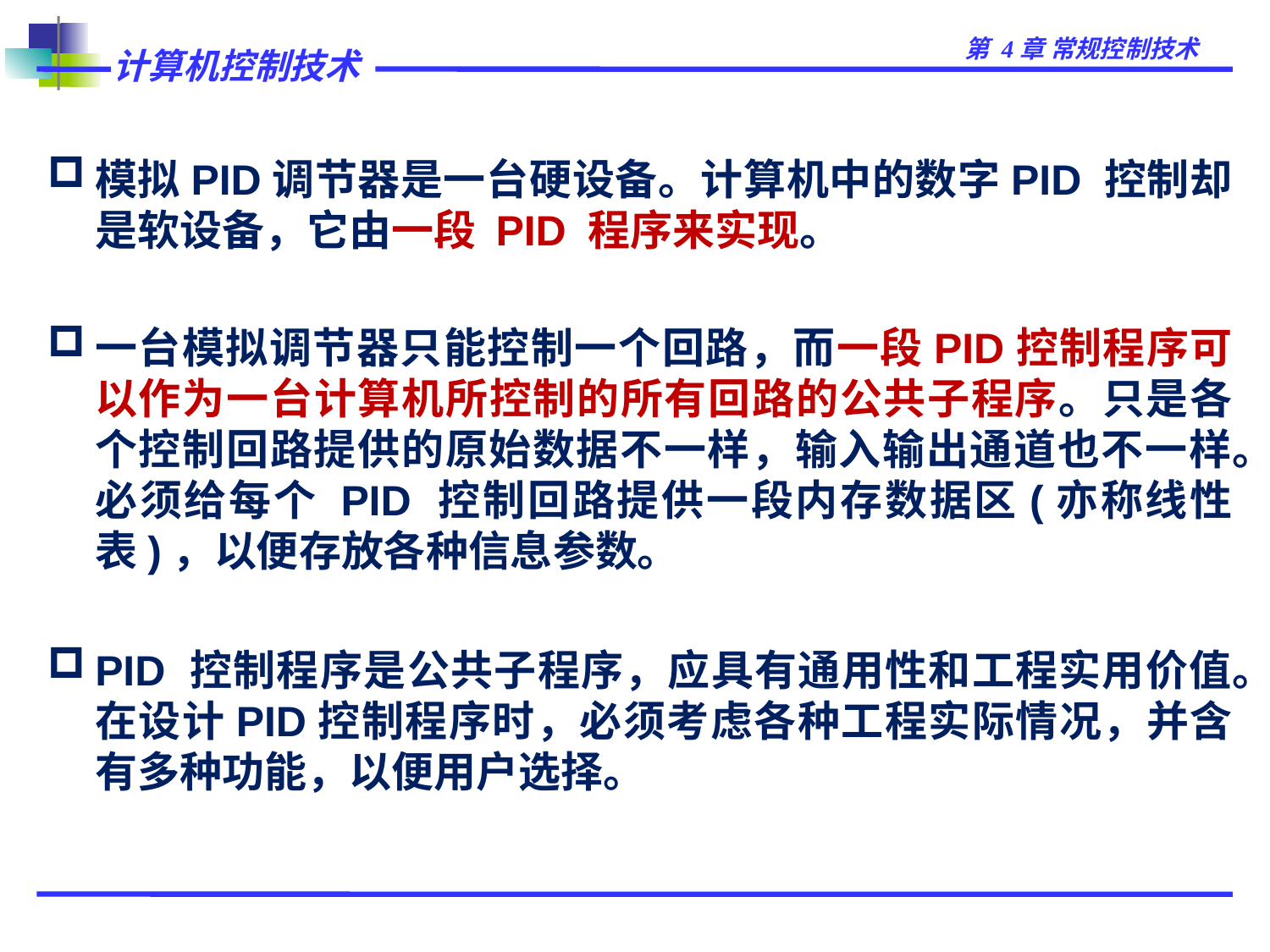

模拟PID调节器是一台硬设备。计算机中的数字PID 控制却是软设备，它由一段 PID 程序来实现。

一台模拟调节器只能控制一个回路，而一段PID控制程序可以作为一台计算机所控制的所有回路的公共子程序。只是各个控制回路提供的原始数据不一样，输入输出通道也不一样。必须给每个 PID 控制回路提供一段内存数据区(亦称线性表)，以便存放各种信息参数。

PID 控制程序是公共子程序，应具有通用性和工程实用价值。在设计PID控制程序时，必须考虑各种工程实际情况，并含有多种功能，以便用户选择。